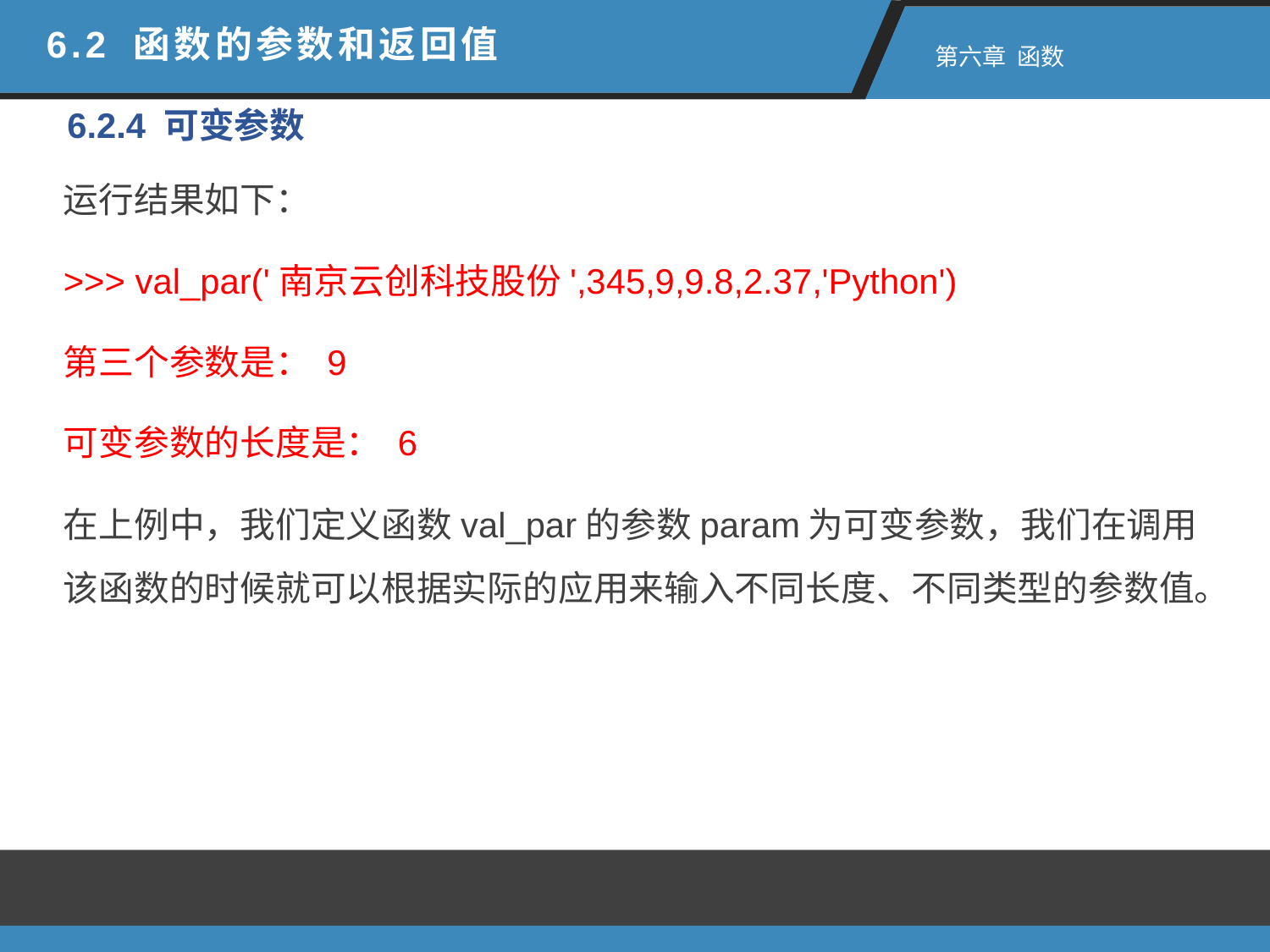

6.2 函数的参数和返回值
  第六章  函数
6.2.4 可变参数
运行结果如下：
>>> val_par('南京云创科技股份',345,9,9.8,2.37,'Python')
第三个参数是： 9
可变参数的长度是： 6
在上例中，我们定义函数val_par的参数param为可变参数，我们在调用该函数的时候就可以根据实际的应用来输入不同长度、不同类型的参数值。